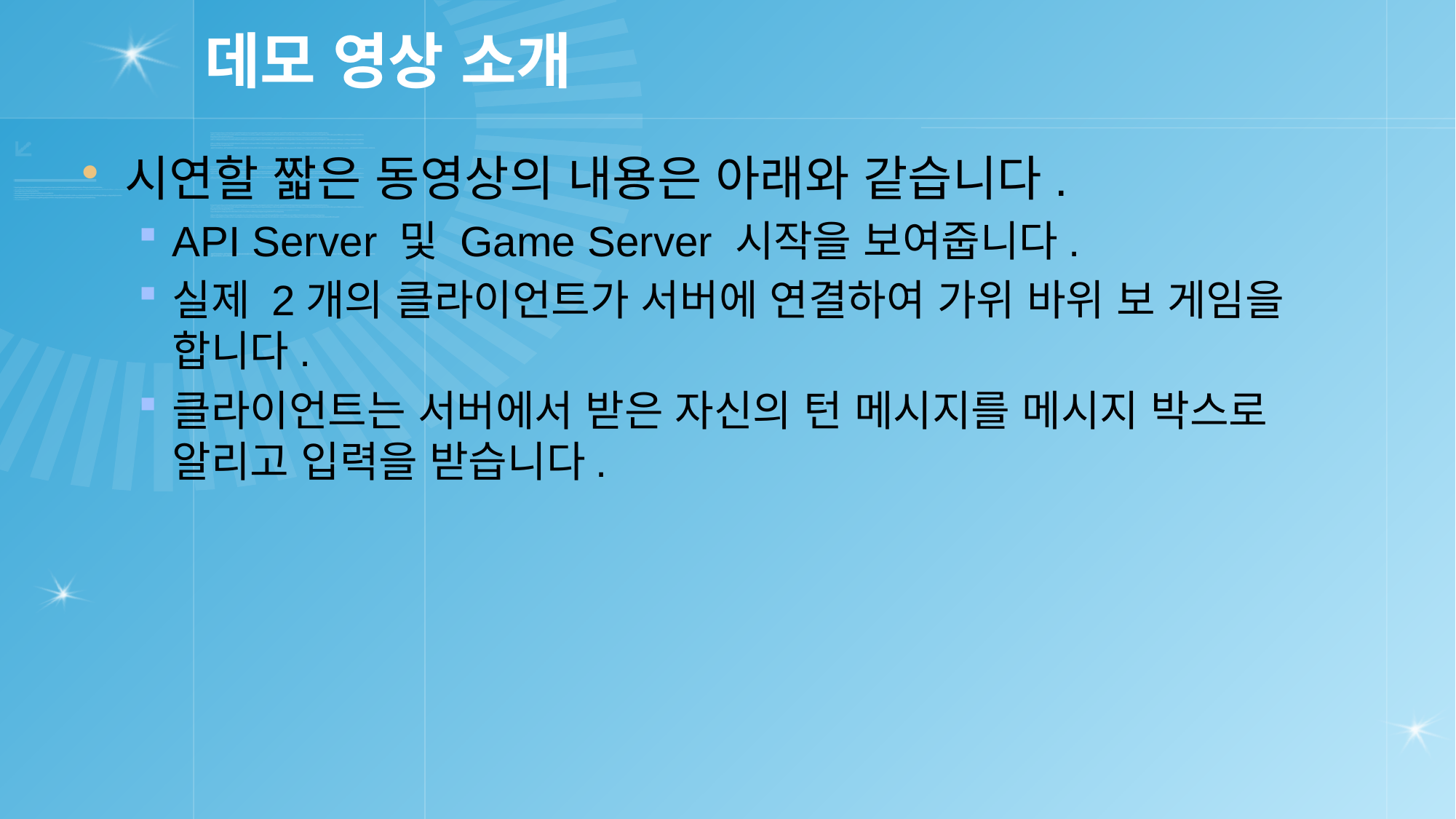

# 데모 영상 소개
시연할 짧은 동영상의 내용은 아래와 같습니다.
API Server 및 Game Server 시작을 보여줍니다.
실제 2개의 클라이언트가 서버에 연결하여 가위 바위 보 게임을 합니다.
클라이언트는 서버에서 받은 자신의 턴 메시지를 메시지 박스로 알리고 입력을 받습니다.